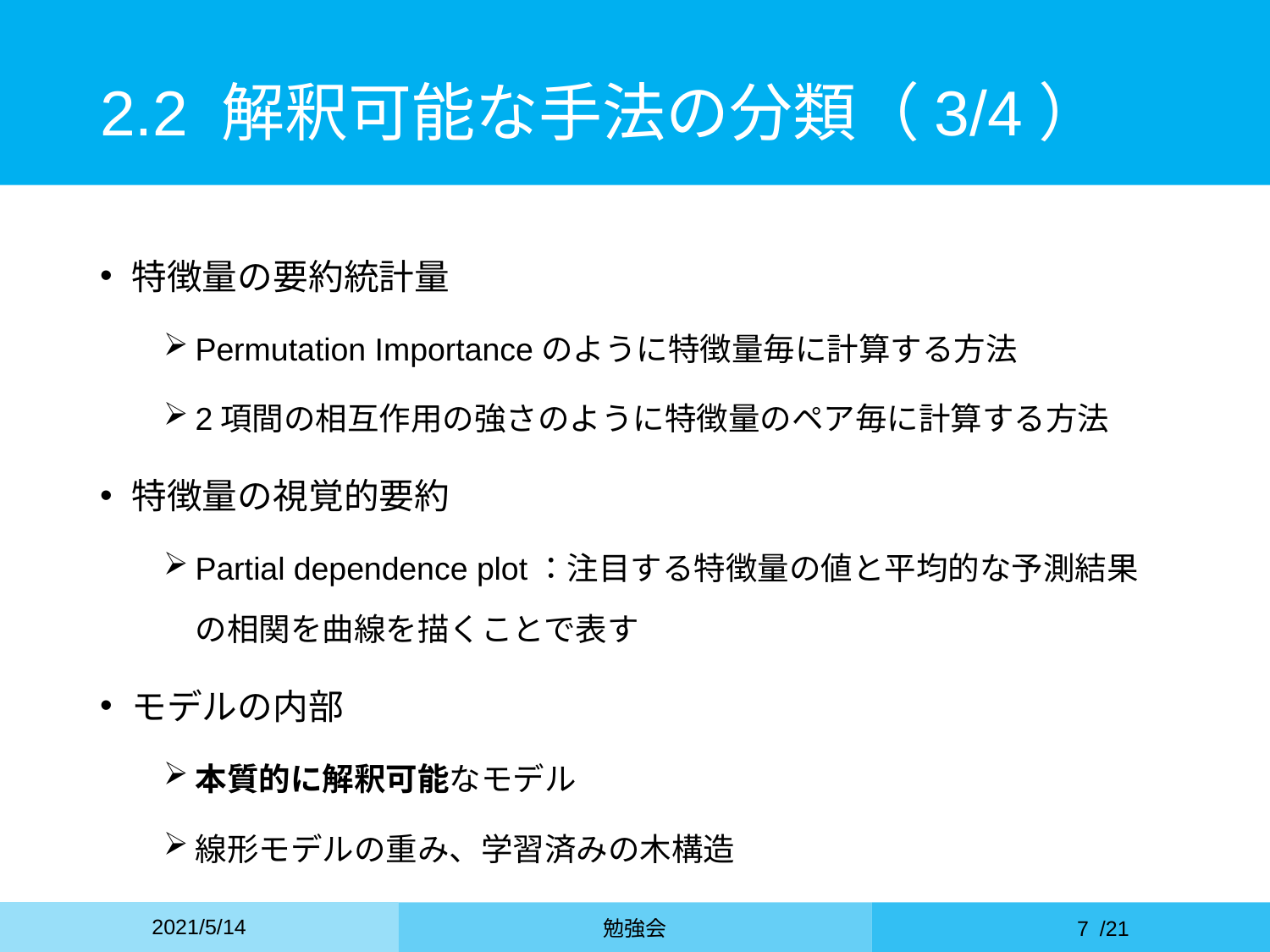

# 2.2 解釈可能な手法の分類（3/4）
特徴量の要約統計量
Permutation Importanceのように特徴量毎に計算する方法
2項間の相互作用の強さのように特徴量のペア毎に計算する方法
特徴量の視覚的要約
Partial dependence plot：注目する特徴量の値と平均的な予測結果の相関を曲線を描くことで表す
モデルの内部
本質的に解釈可能なモデル
線形モデルの重み、学習済みの木構造
2021/5/14
勉強会
7